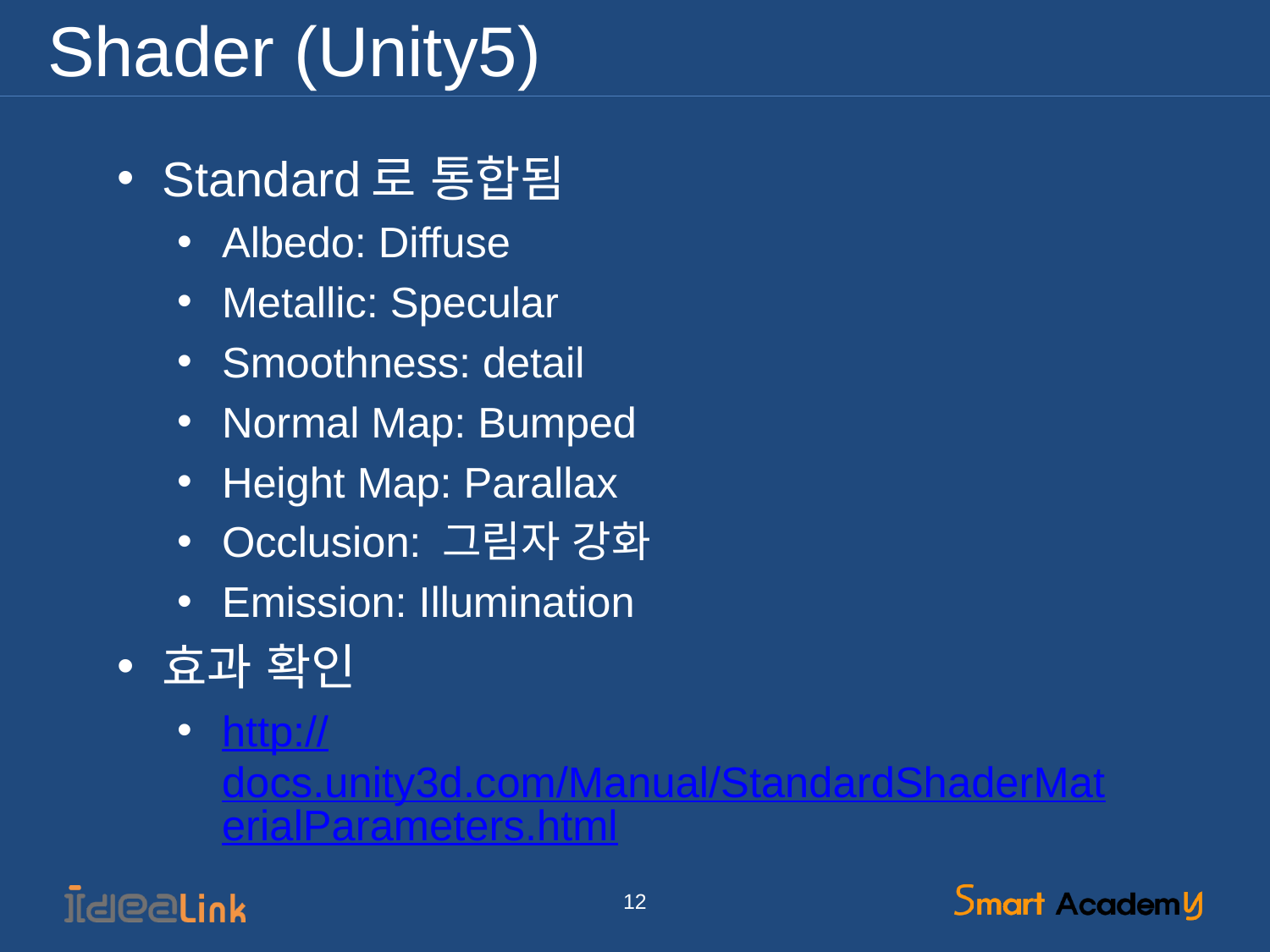

# Shader (Unity5)
Standard로 통합됨
Albedo: Diffuse
Metallic: Specular
Smoothness: detail
Normal Map: Bumped
Height Map: Parallax
Occlusion: 그림자 강화
Emission: Illumination
효과 확인
http://docs.unity3d.com/Manual/StandardShaderMaterialParameters.html

12